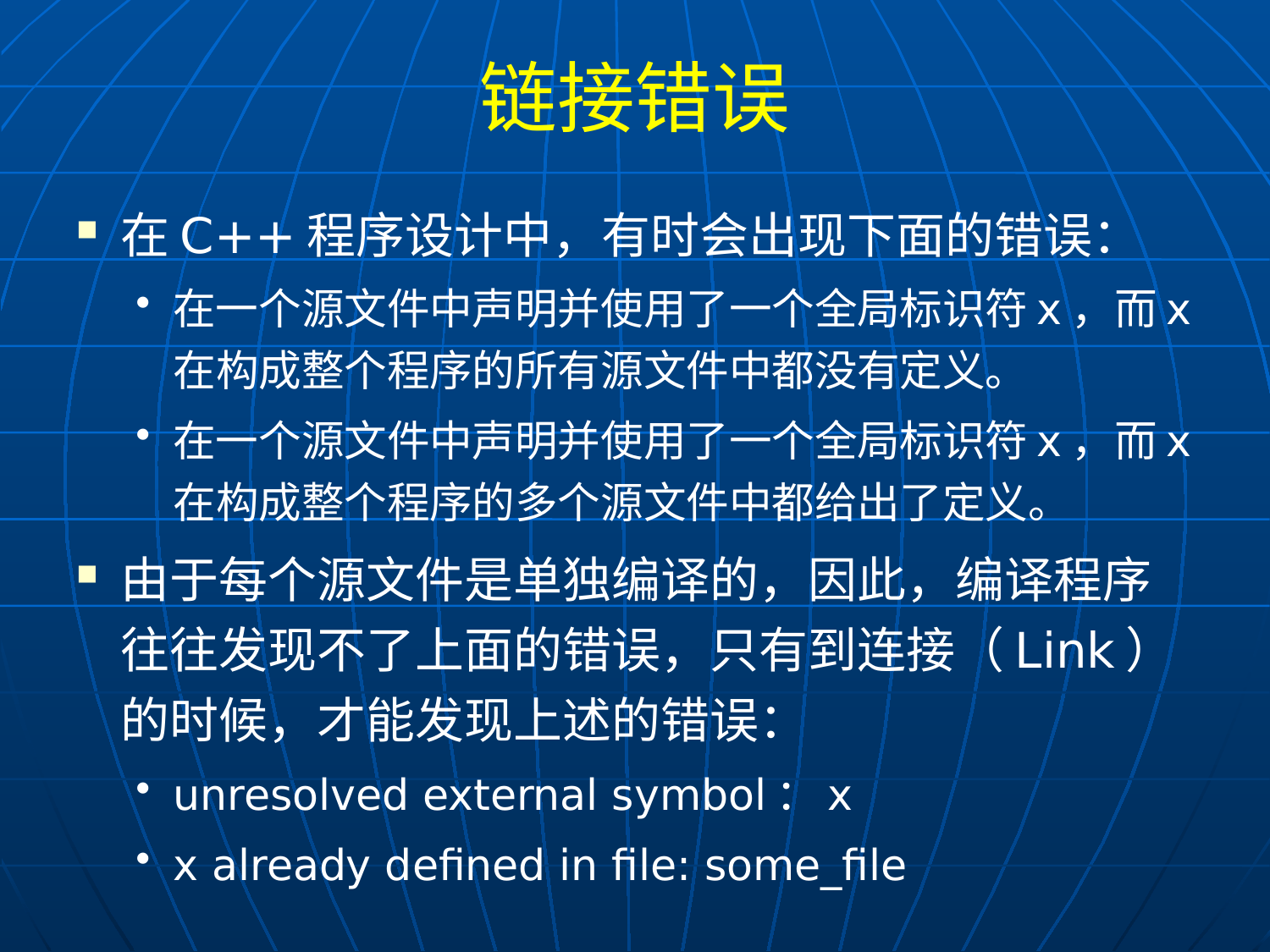

# 链接错误
在C++程序设计中，有时会出现下面的错误：
在一个源文件中声明并使用了一个全局标识符x，而x在构成整个程序的所有源文件中都没有定义。
在一个源文件中声明并使用了一个全局标识符x，而x在构成整个程序的多个源文件中都给出了定义。
由于每个源文件是单独编译的，因此，编译程序往往发现不了上面的错误，只有到连接（Link）的时候，才能发现上述的错误：
unresolved external symbol：x
x already defined in file: some_file